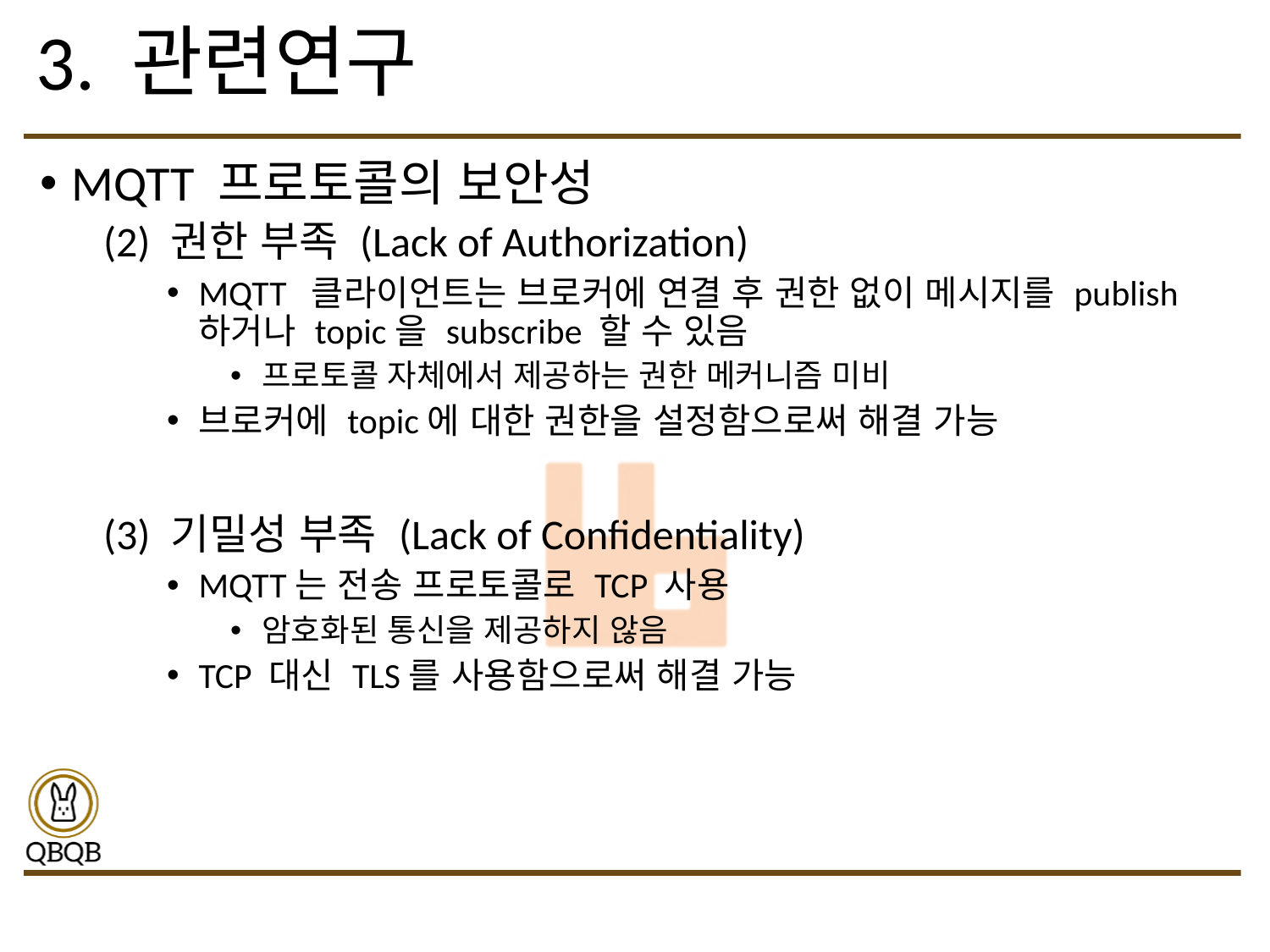

# 3. 관련연구
MQTT 프로토콜의 보안성
(2) 권한 부족 (Lack of Authorization)
MQTT  클라이언트는 브로커에 연결 후 권한 없이 메시지를 publish 하거나 topic을 subscribe 할 수 있음
프로토콜 자체에서 제공하는 권한 메커니즘 미비
브로커에 topic에 대한 권한을 설정함으로써 해결 가능

(3) 기밀성 부족 (Lack of Confidentiality)
MQTT는 전송 프로토콜로 TCP 사용
암호화된 통신을 제공하지 않음
TCP 대신 TLS를 사용함으로써 해결 가능